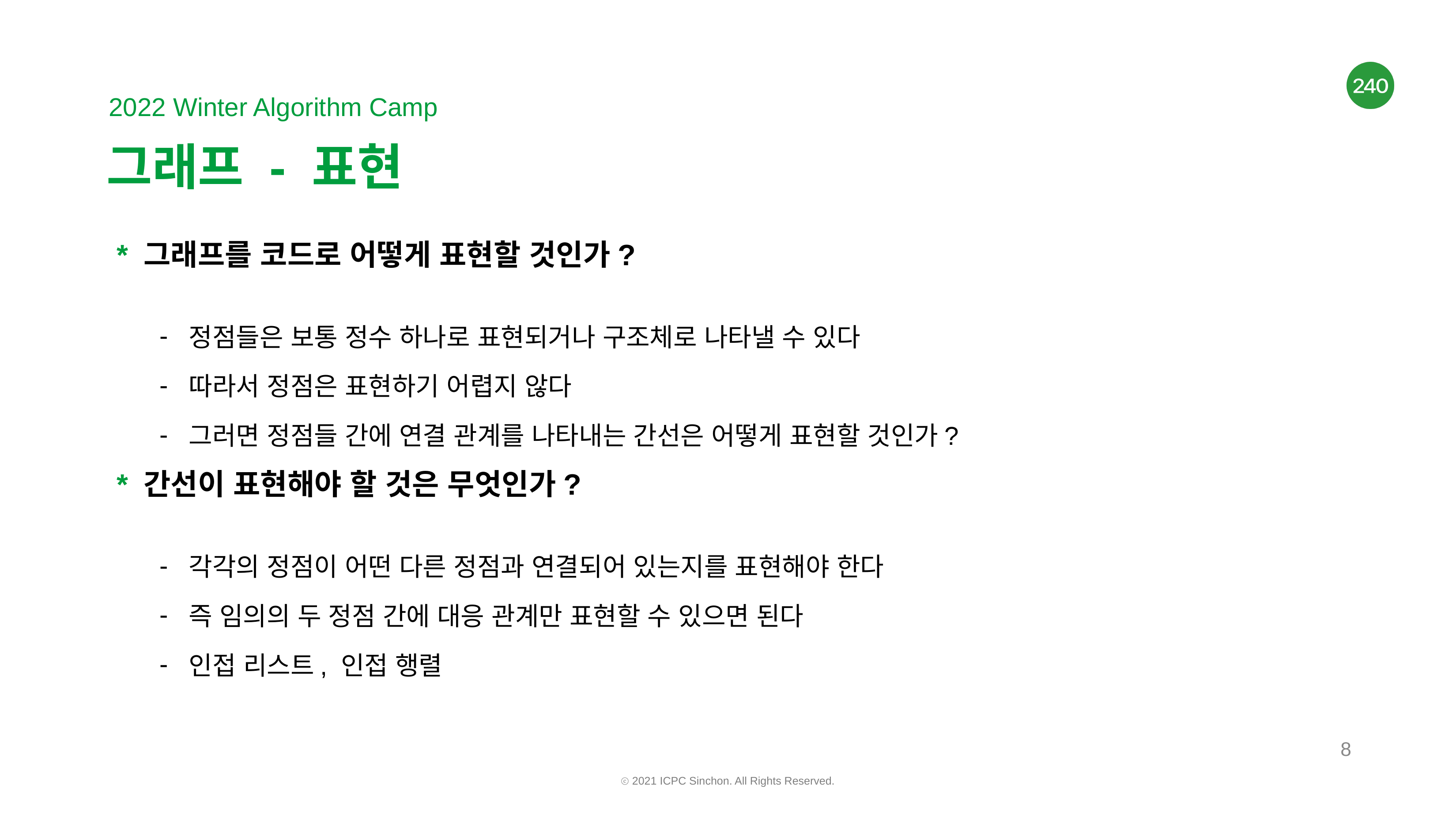

# 그래프 - 표현
* 그래프를 코드로 어떻게 표현할 것인가?
정점들은 보통 정수 하나로 표현되거나 구조체로 나타낼 수 있다
따라서 정점은 표현하기 어렵지 않다
그러면 정점들 간에 연결 관계를 나타내는 간선은 어떻게 표현할 것인가?
* 간선이 표현해야 할 것은 무엇인가?
각각의 정점이 어떤 다른 정점과 연결되어 있는지를 표현해야 한다
즉 임의의 두 정점 간에 대응 관계만 표현할 수 있으면 된다
인접 리스트, 인접 행렬
8
ⓒ 2021 ICPC Sinchon. All Rights Reserved.